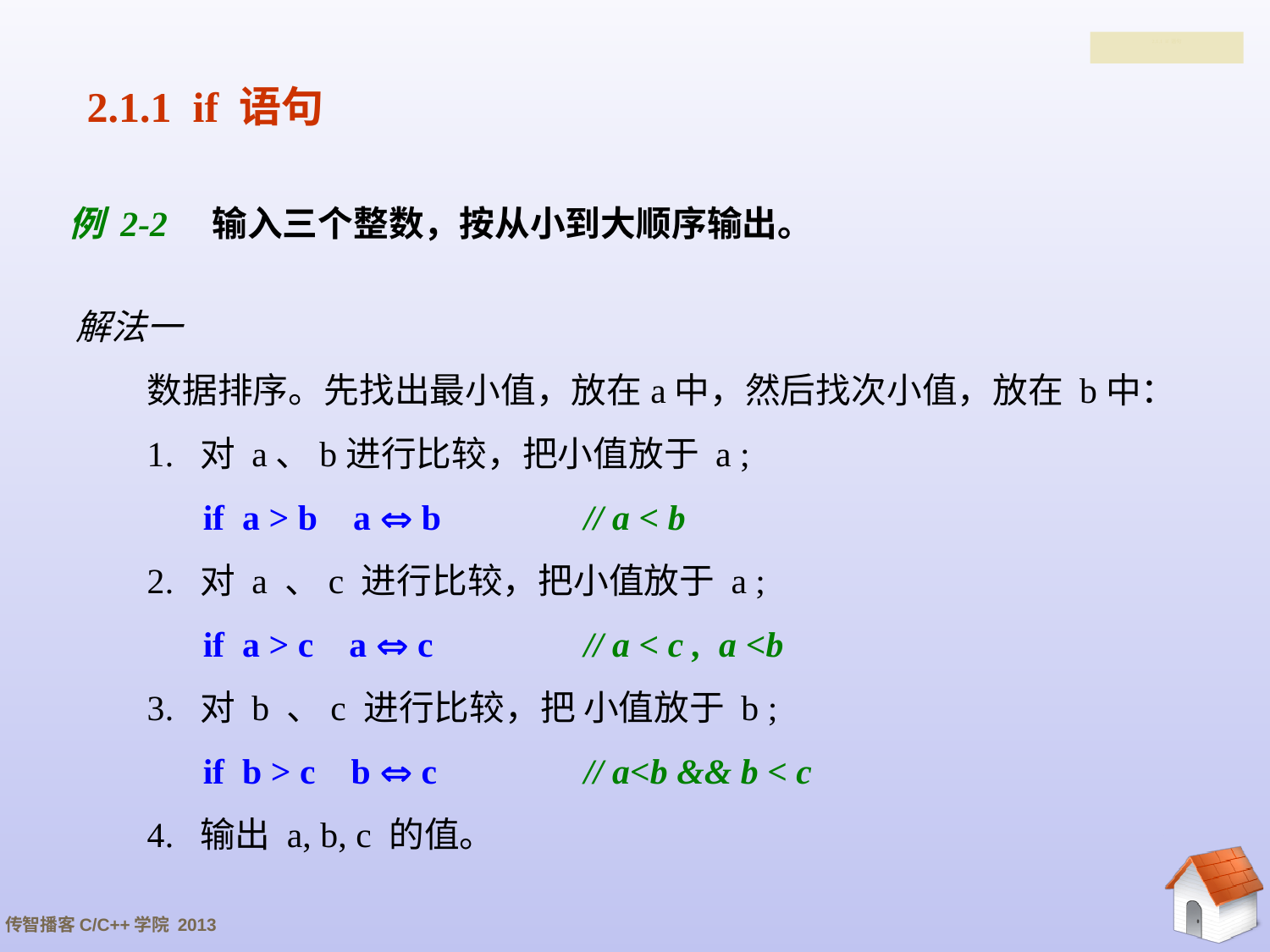

# 2.1.1  if 语句
2.1.1  if 语句
例 2-2    输入三个整数，按从小到大顺序输出。
解法一
        数据排序。先找出最小值，放在a中，然后找次小值，放在 b中：
        1.  对 a、b进行比较，把小值放于 a ;
	if  a > b    a ⇔ b		// a < b
        2.  对 a 、c 进行比较，把小值放于 a ;
	if  a > c    a ⇔ c		// a < c ,  a <b
        3.  对 b 、c 进行比较，把 小值放于 b ;
	if  b > c    b ⇔ c		// a<b && b < c
        4.  输出 a, b, c 的值。